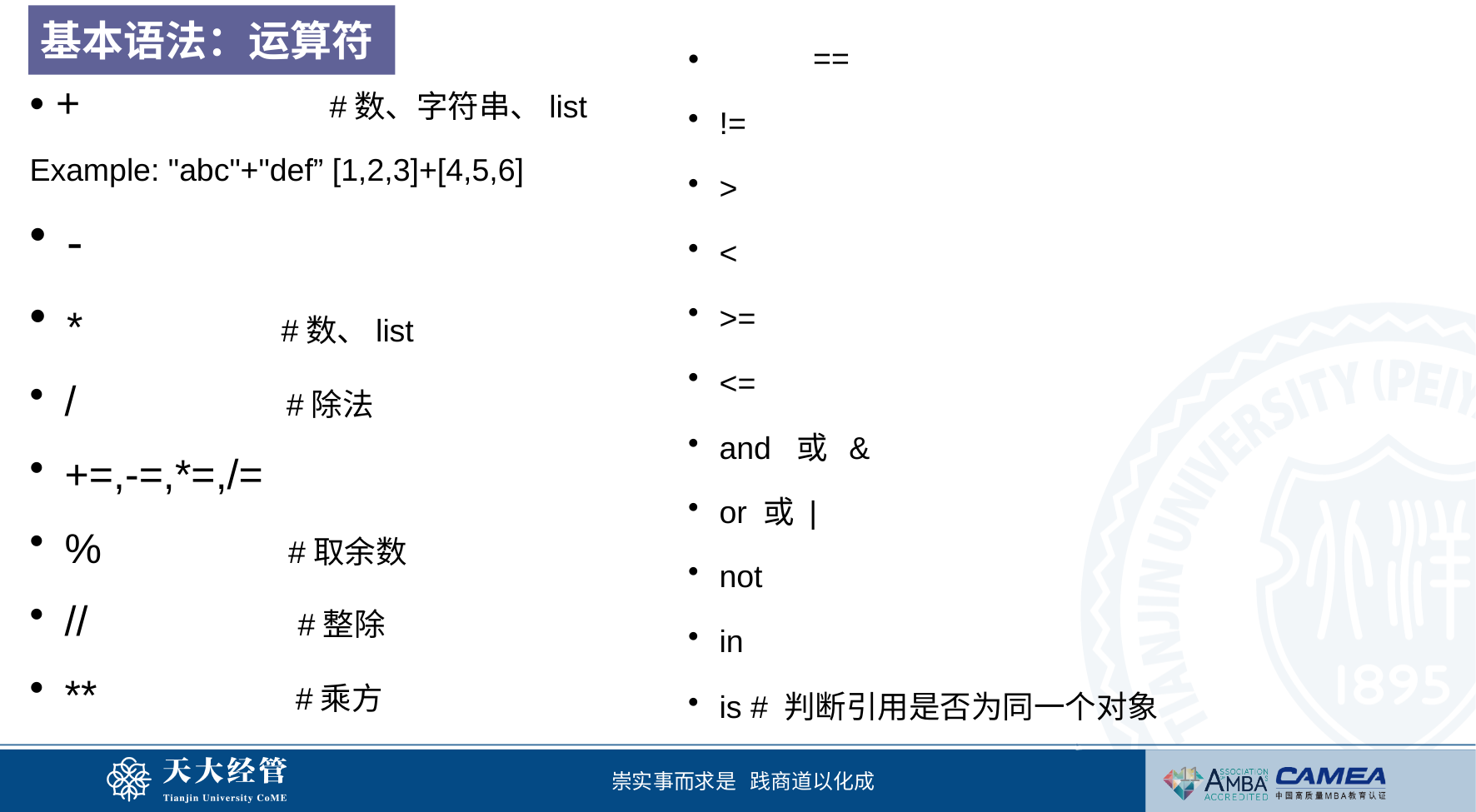

基本语法：运算符
•	==
!=
>
<
>=
<=
and  或  &
or 或 |
not
in
is # 判断引用是否为同一个对象
• +	               #数、字符串、list
Example: "abc"+"def” [1,2,3]+[4,5,6]
 -
 *                 #数、list
 /                  #除法
 +=,-=,*=,/=
 %                #取余数
 //                  #整除
 **                 #乘方

11
11